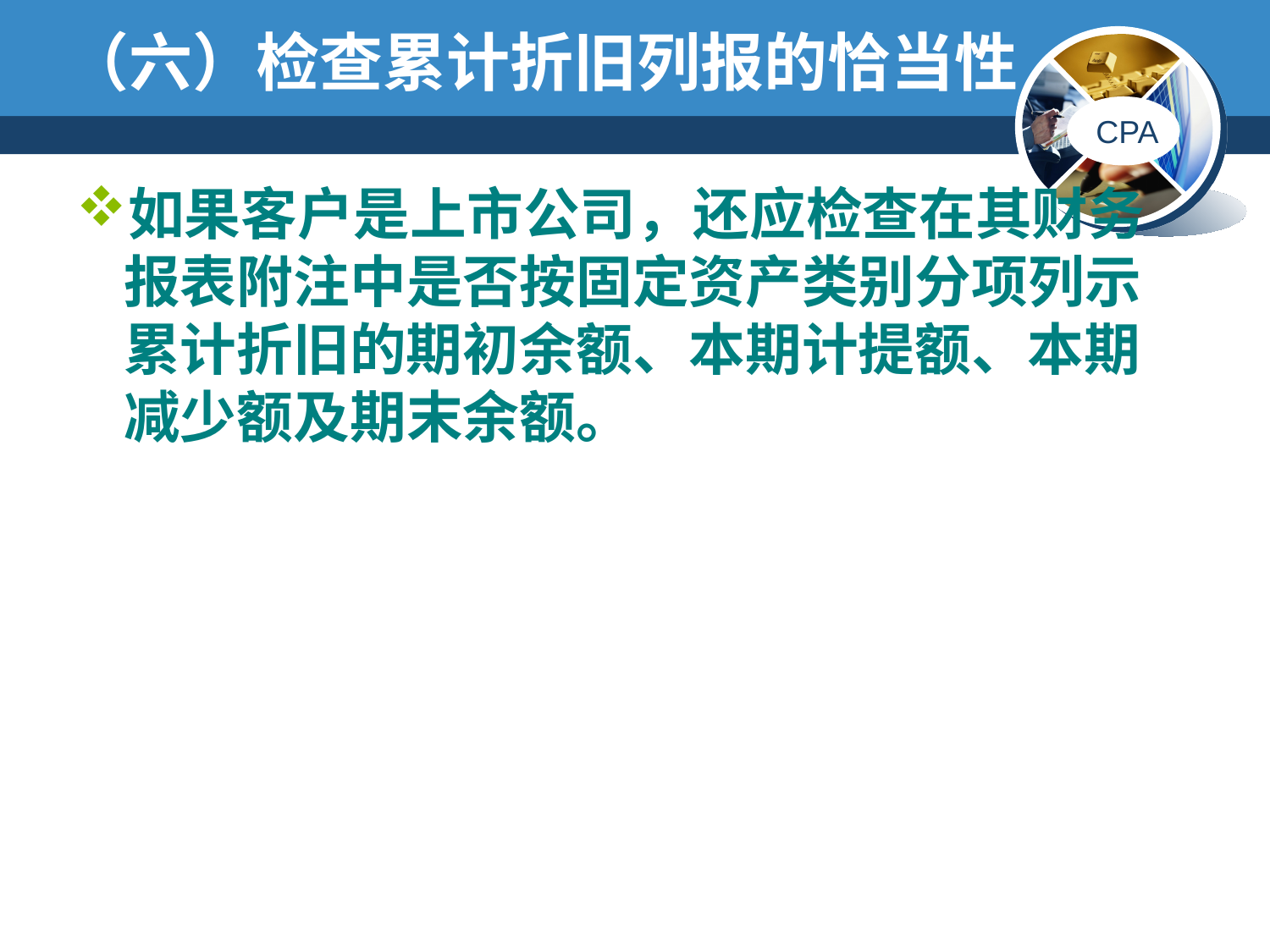

# （六）检查累计折旧列报的恰当性
如果客户是上市公司，还应检查在其财务报表附注中是否按固定资产类别分项列示累计折旧的期初余额、本期计提额、本期减少额及期末余额。